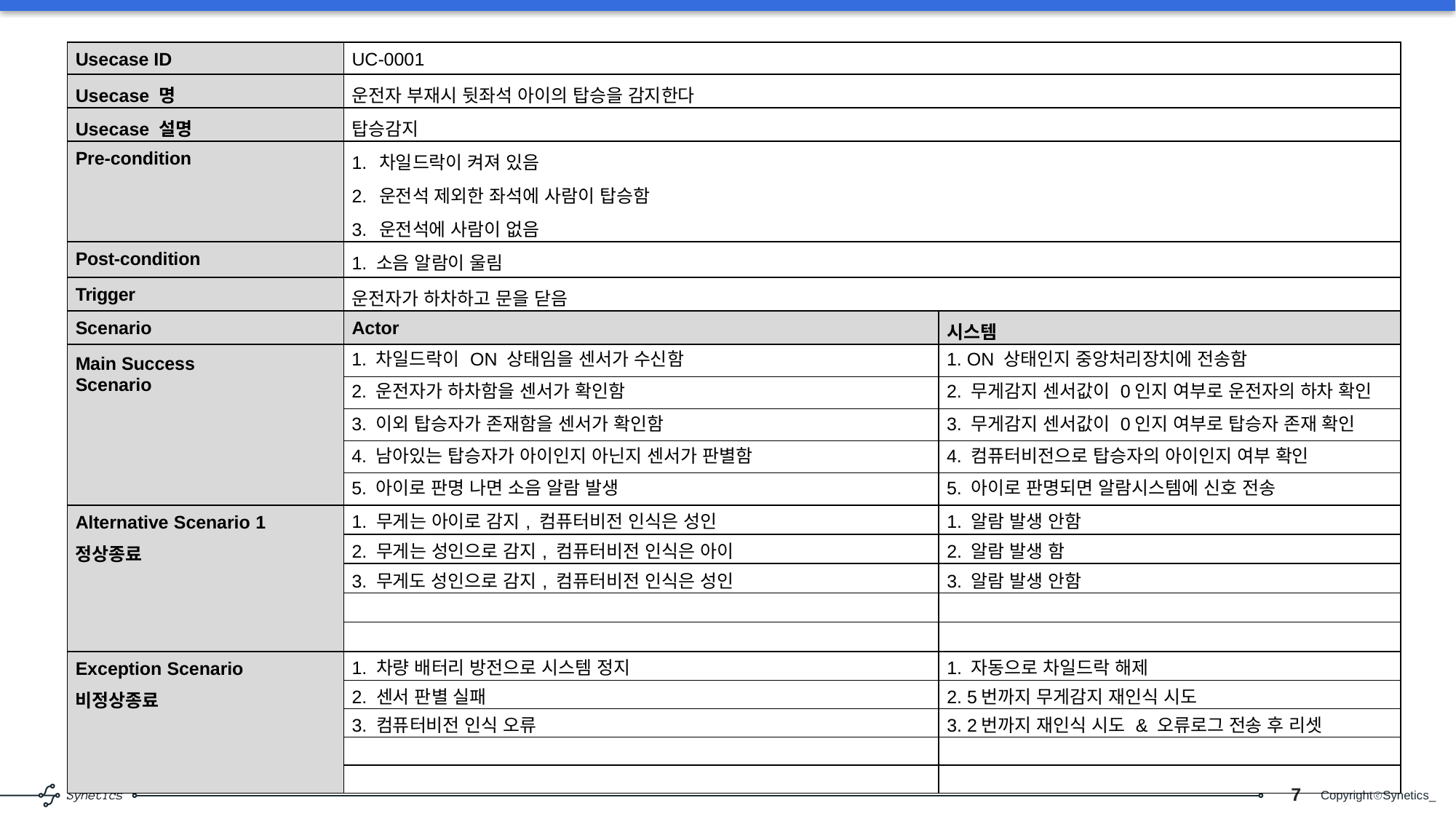

| Usecase ID | UC-0001 |  |
| --- | --- | --- |
| Usecase 명 | 운전자 부재시 뒷좌석 아이의 탑승을 감지한다 |  |
| Usecase 설명 | 탑승감지 |  |
| Pre-condition | 차일드락이 켜져 있음 운전석 제외한 좌석에 사람이 탑승함 운전석에 사람이 없음 |  |
| Post-condition | 1. 소음 알람이 울림 |  |
| Trigger | 운전자가 하차하고 문을 닫음 |  |
| Scenario | Actor | 시스템 |
| Main Success Scenario | 1. 차일드락이 ON 상태임을 센서가 수신함 | 1. ON 상태인지 중앙처리장치에 전송함 |
|  | 2. 운전자가 하차함을 센서가 확인함 | 2. 무게감지 센서값이 0인지 여부로 운전자의 하차 확인 |
|  | 3. 이외 탑승자가 존재함을 센서가 확인함 | 3. 무게감지 센서값이 0인지 여부로 탑승자 존재 확인 |
|  | 4. 남아있는 탑승자가 아이인지 아닌지 센서가 판별함 | 4. 컴퓨터비전으로 탑승자의 아이인지 여부 확인 |
|  | 5. 아이로 판명 나면 소음 알람 발생 | 5. 아이로 판명되면 알람시스템에 신호 전송 |
| Alternative Scenario 1 정상종료 | 1. 무게는 아이로 감지, 컴퓨터비전 인식은 성인 | 1. 알람 발생 안함 |
|  | 2. 무게는 성인으로 감지, 컴퓨터비전 인식은 아이 | 2. 알람 발생 함 |
|  | 3. 무게도 성인으로 감지, 컴퓨터비전 인식은 성인 | 3. 알람 발생 안함 |
|  |  |  |
|  |  |  |
| Exception Scenario 비정상종료 | 1. 차량 배터리 방전으로 시스템 정지 | 1. 자동으로 차일드락 해제 |
|  | 2. 센서 판별 실패 | 2. 5번까지 무게감지 재인식 시도 |
|  | 3. 컴퓨터비전 인식 오류 | 3. 2번까지 재인식 시도 & 오류로그 전송 후 리셋 |
|  |  |  |
|  |  |  |